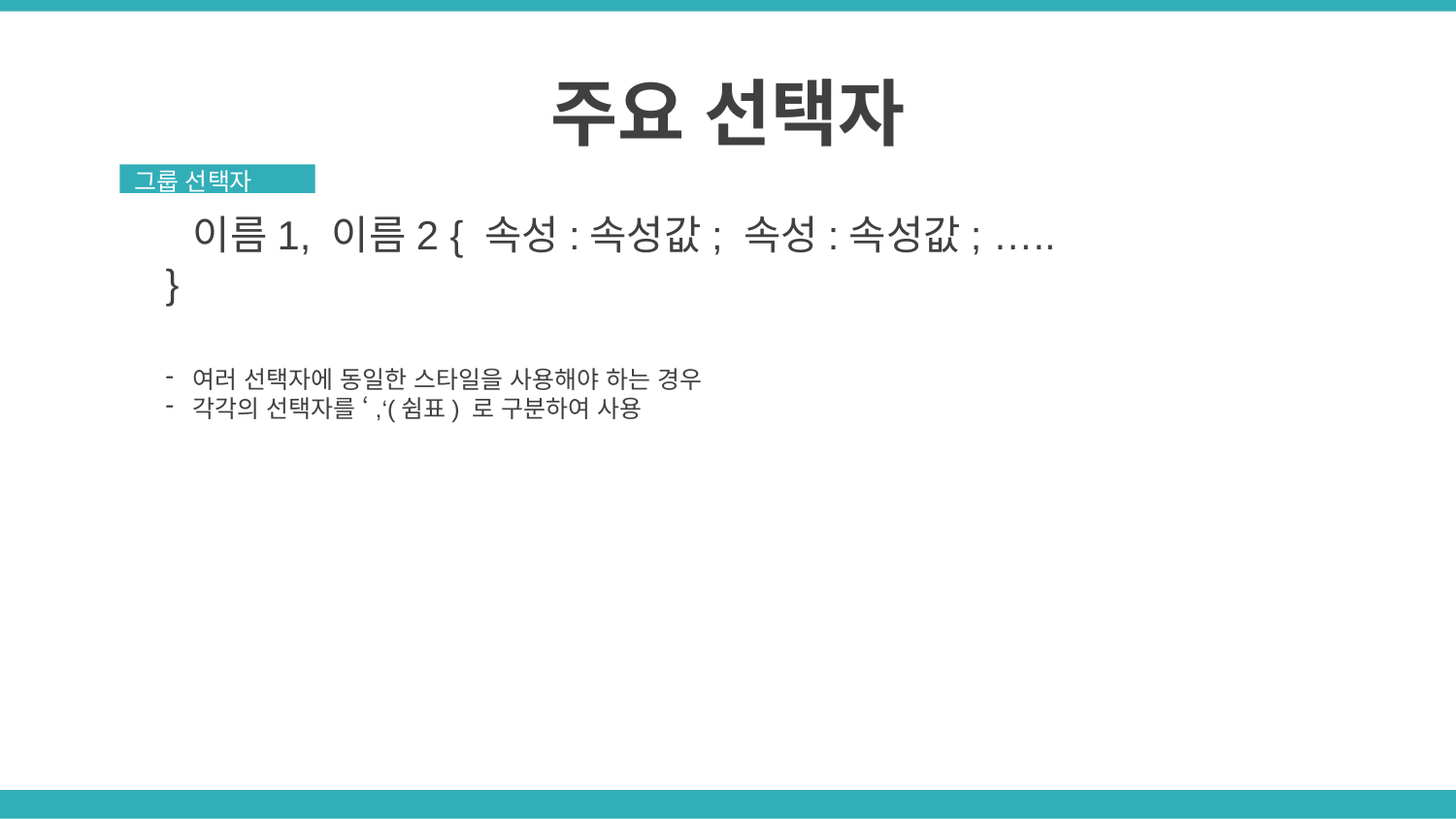

주요 선택자
그룹 선택자

    이름1, 이름2 { 속성:속성값; 속성:속성값; ….. }

여러 선택자에 동일한 스타일을 사용해야 하는 경우
각각의 선택자를 ‘,‘(쉼표) 로 구분하여 사용